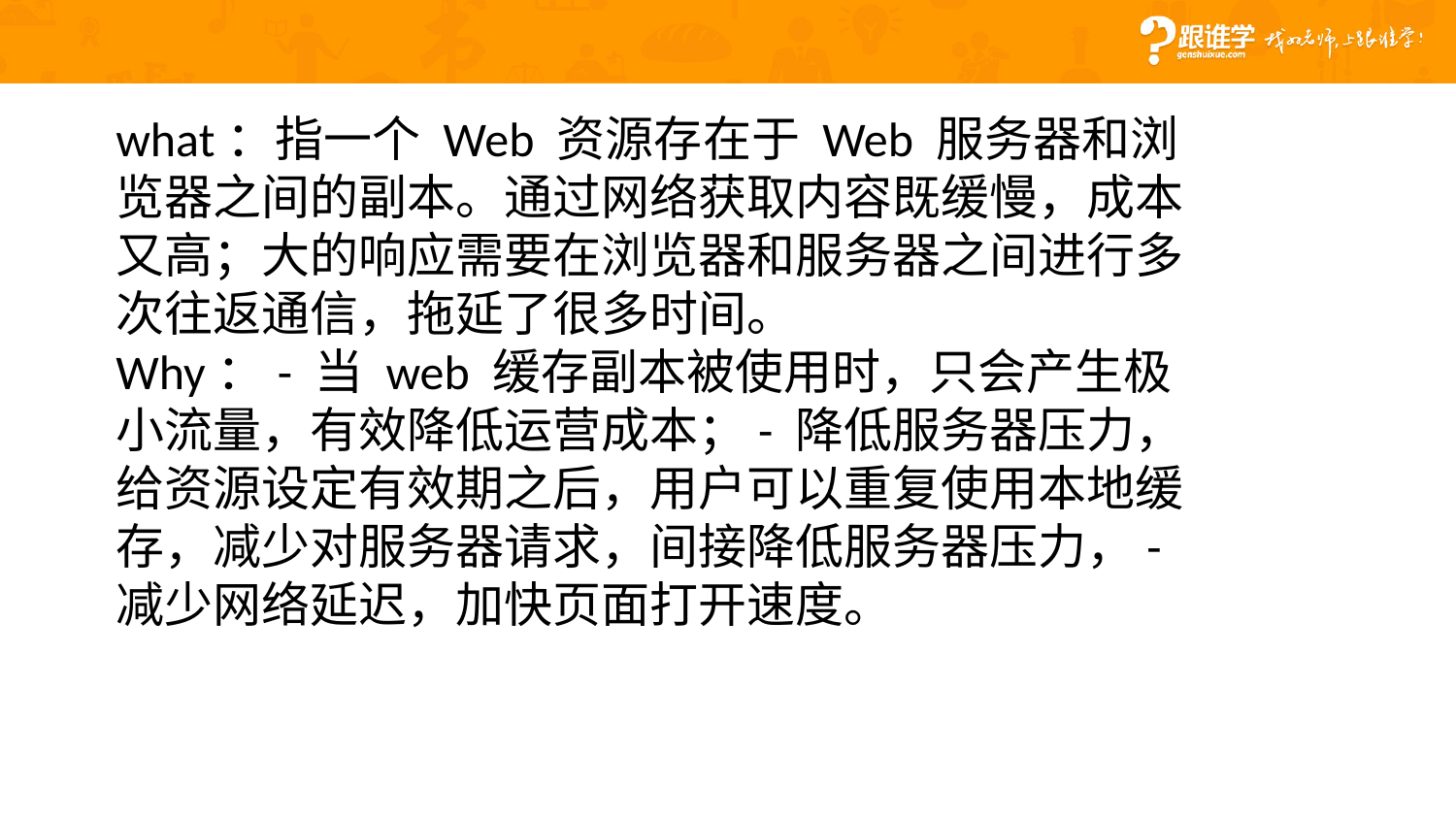

what：指一个 Web 资源存在于 Web 服务器和浏览器之间的副本。通过网络获取内容既缓慢，成本又高；大的响应需要在浏览器和服务器之间进行多次往返通信，拖延了很多时间。
Why：- 当 web 缓存副本被使用时，只会产生极小流量，有效降低运营成本；- 降低服务器压力，给资源设定有效期之后，用户可以重复使用本地缓存，减少对服务器请求，间接降低服务器压力，- 减少网络延迟，加快页面打开速度。